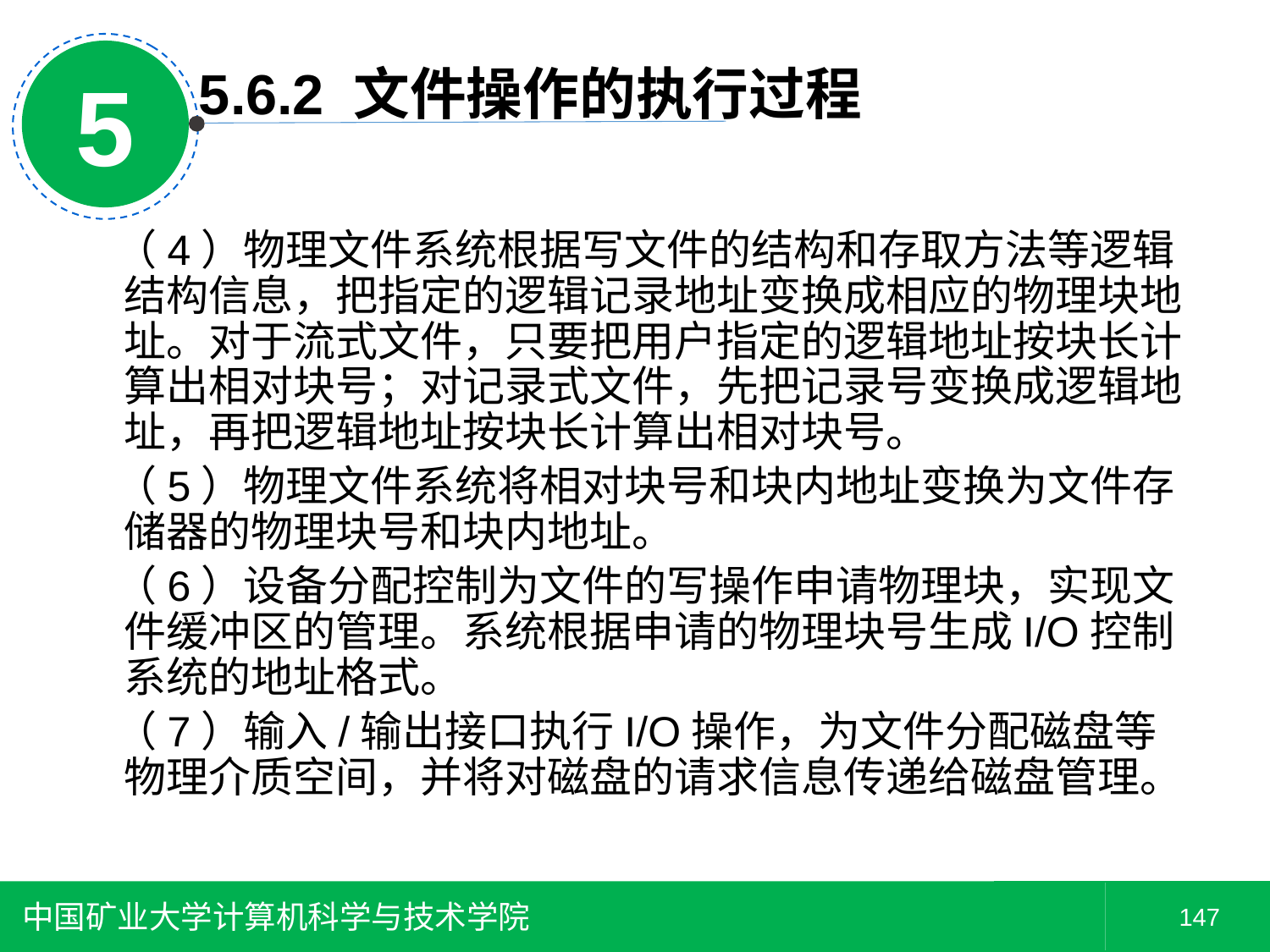

5
5.6.2 文件操作的执行过程

   （4）物理文件系统根据写文件的结构和存取方法等逻辑结构信息，把指定的逻辑记录地址变换成相应的物理块地址。对于流式文件，只要把用户指定的逻辑地址按块长计算出相对块号；对记录式文件，先把记录号变换成逻辑地址，再把逻辑地址按块长计算出相对块号。
   （5）物理文件系统将相对块号和块内地址变换为文件存储器的物理块号和块内地址。
   （6）设备分配控制为文件的写操作申请物理块，实现文件缓冲区的管理。系统根据申请的物理块号生成I/O控制系统的地址格式。
   （7）输入/输出接口执行I/O操作，为文件分配磁盘等物理介质空间，并将对磁盘的请求信息传递给磁盘管理。